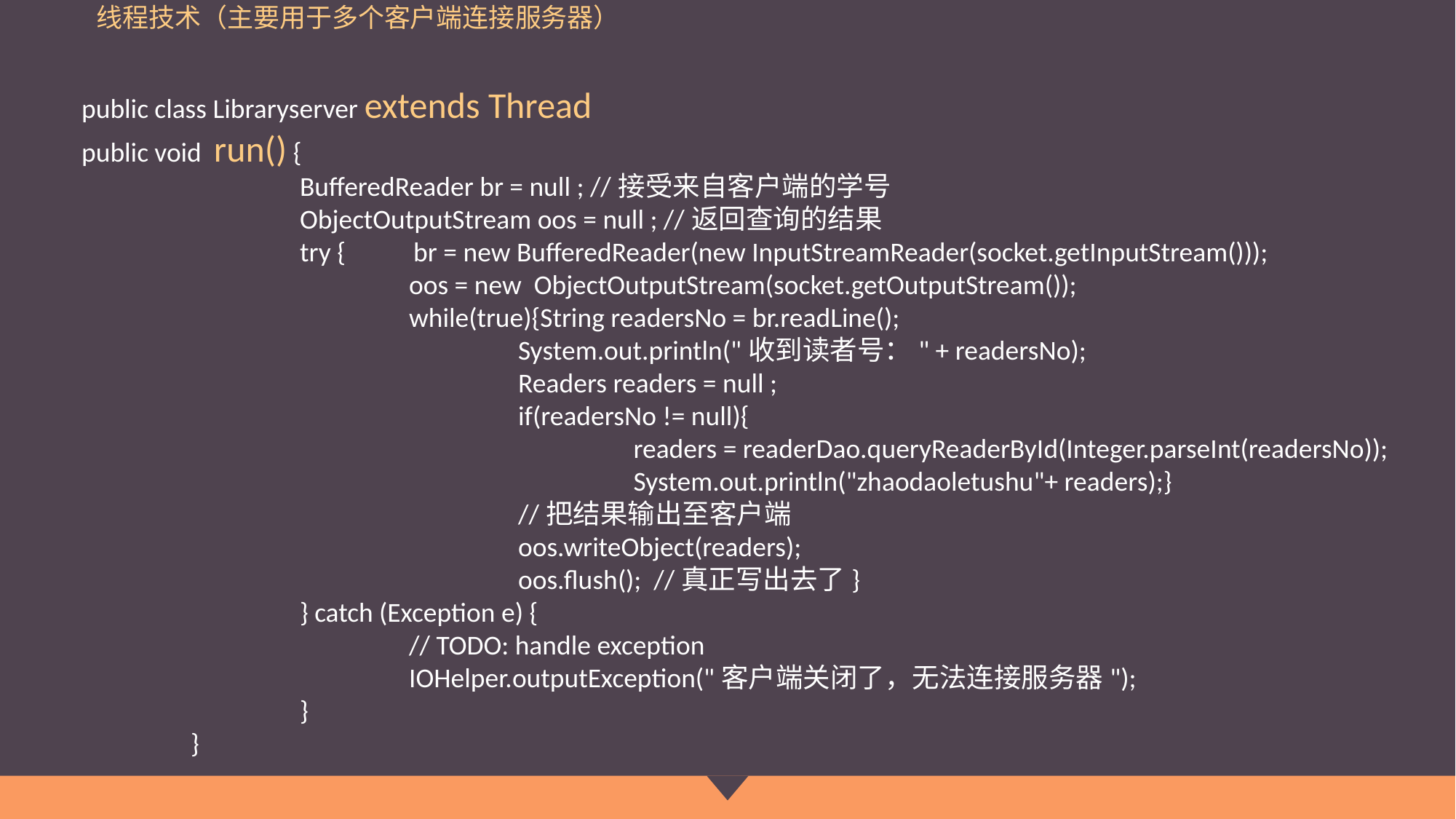

# 线程技术（主要用于多个客户端连接服务器）
public class Libraryserver extends Thread
public void  run() {
		BufferedReader br = null ; //接受来自客户端的学号
		ObjectOutputStream oos = null ; //返回查询的结果
		try {           br = new BufferedReader(new InputStreamReader(socket.getInputStream()));
			oos = new  ObjectOutputStream(socket.getOutputStream());
			while(true){String readersNo = br.readLine();
				System.out.println("收到读者号：" + readersNo);
				Readers readers = null ;
				if(readersNo != null){
					 readers = readerDao.queryReaderById(Integer.parseInt(readersNo));
					 System.out.println("zhaodaoletushu"+ readers);}
				//把结果输出至客户端
				oos.writeObject(readers);
				oos.flush();  //真正写出去了}
		} catch (Exception e) {
			// TODO: handle exception
			IOHelper.outputException("客户端关闭了，无法连接服务器");
		}
	}
Donec sollicitudin molestie malesuada. Donec rutrum congue leo.